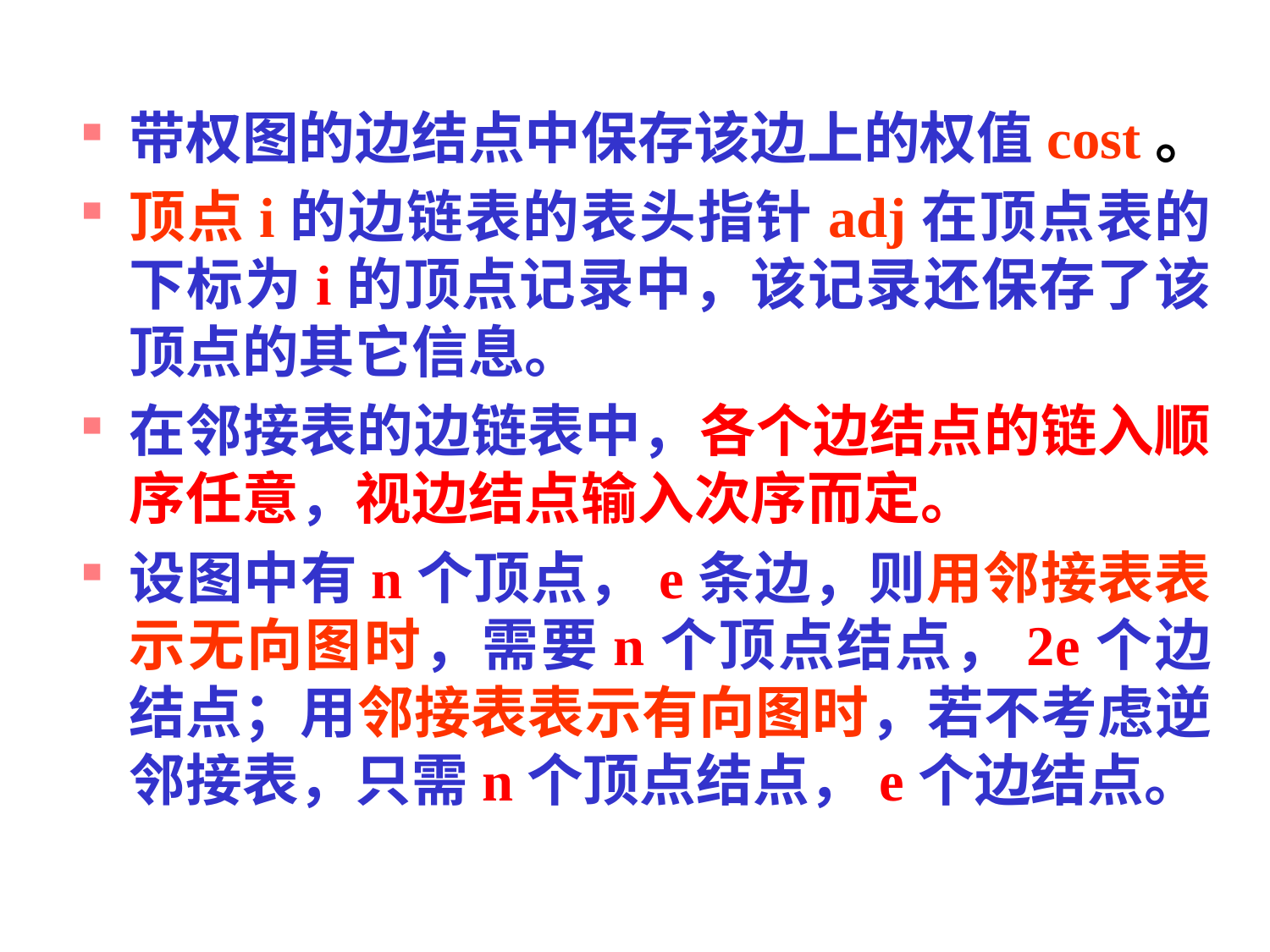

带权图的边结点中保存该边上的权值cost。
顶点i的边链表的表头指针adj在顶点表的下标为i的顶点记录中，该记录还保存了该顶点的其它信息。
在邻接表的边链表中，各个边结点的链入顺序任意，视边结点输入次序而定。
设图中有n个顶点，e条边，则用邻接表表示无向图时，需要n个顶点结点，2e个边结点；用邻接表表示有向图时，若不考虑逆邻接表，只需n个顶点结点，e个边结点。
36